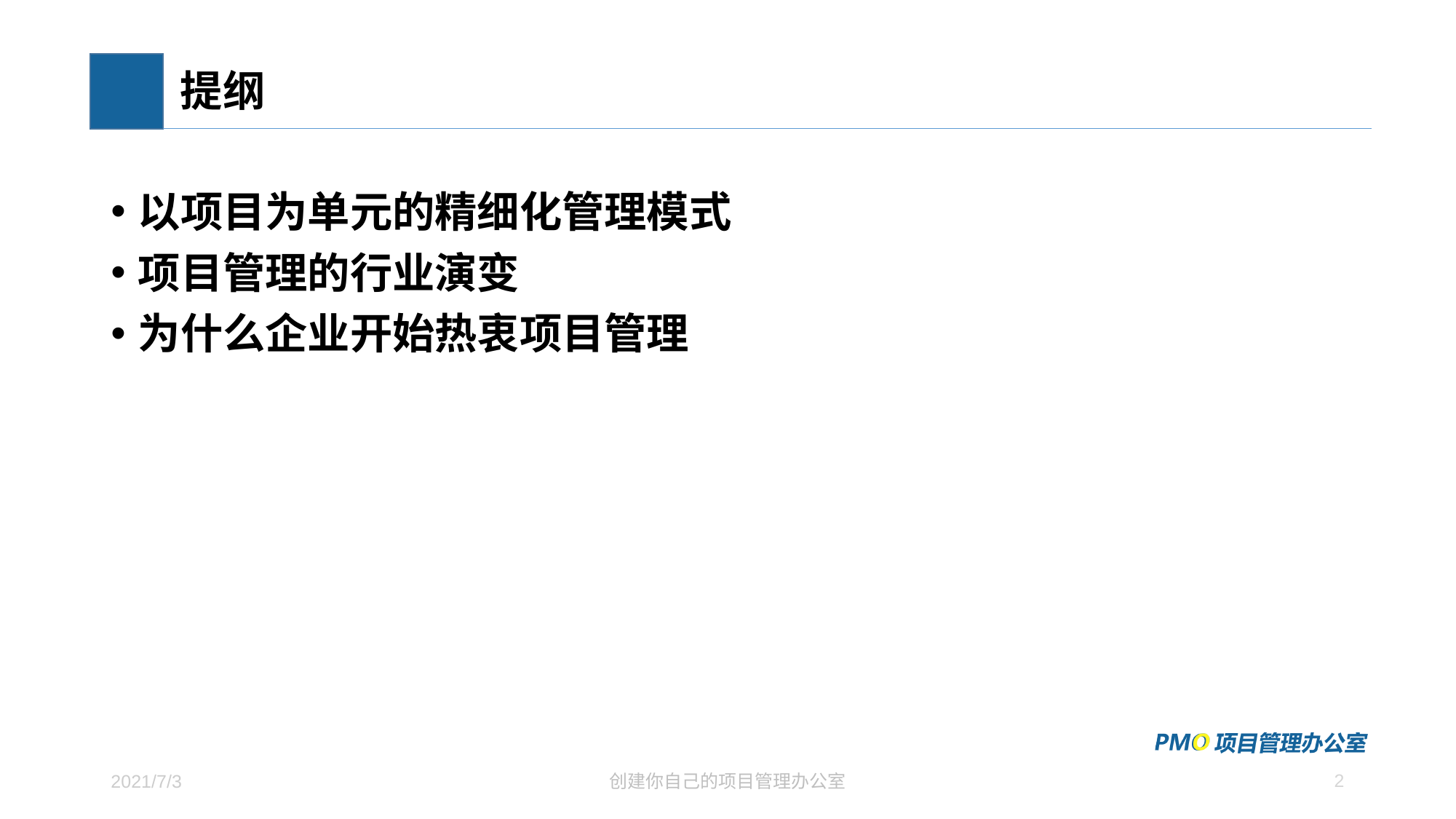

# 提纲
以项目为单元的精细化管理模式
项目管理的行业演变
为什么企业开始热衷项目管理
2
2021/7/3
创建你自己的项目管理办公室